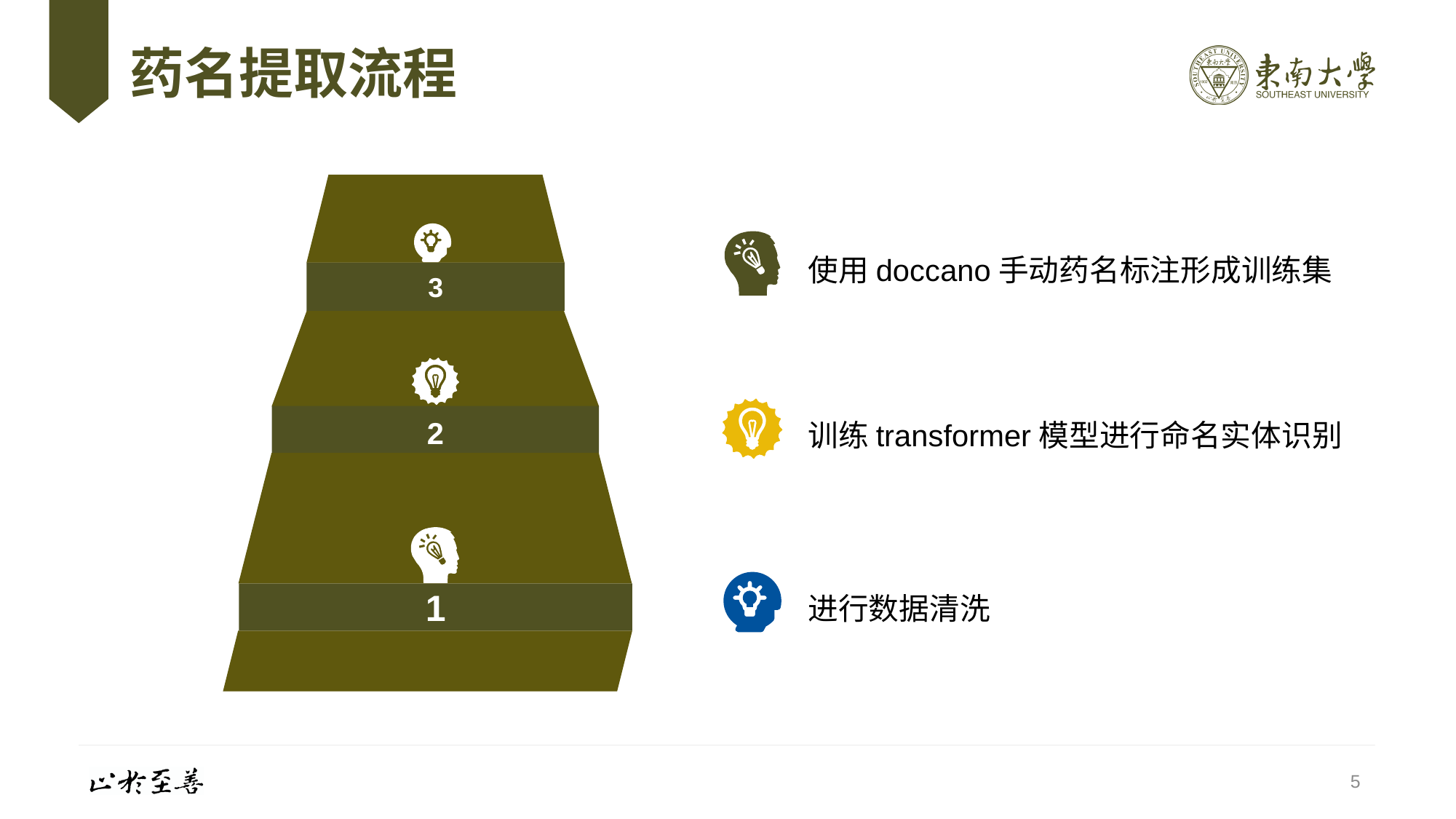

# 药名提取流程

使用doccano手动药名标注形成训练集

3

训练transformer模型进行命名实体识别

2

进行数据清洗

1

5